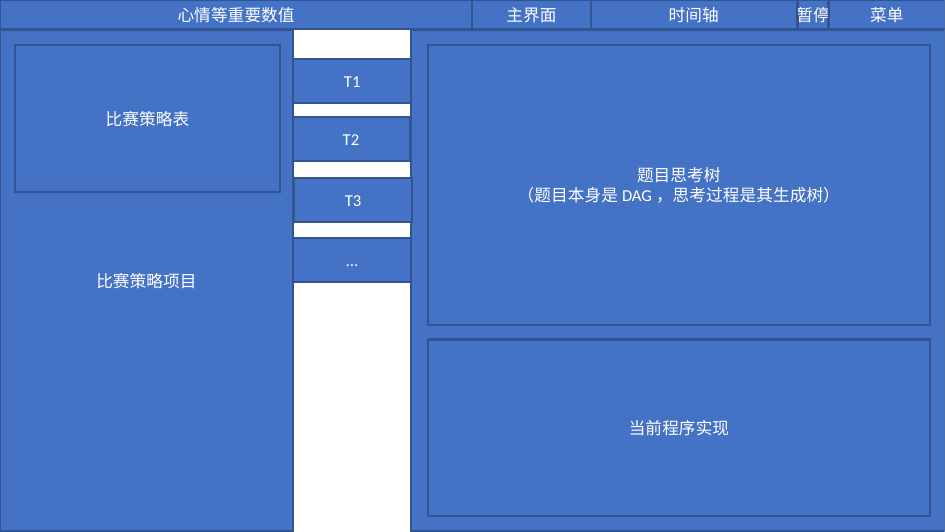

心情等重要数值
主界面
暂停
菜单
时间轴
比赛策略项目

题目思考树
（题目本身是DAG，思考过程是其生成树）
比赛策略表
T1
T2
T3
…
当前程序实现